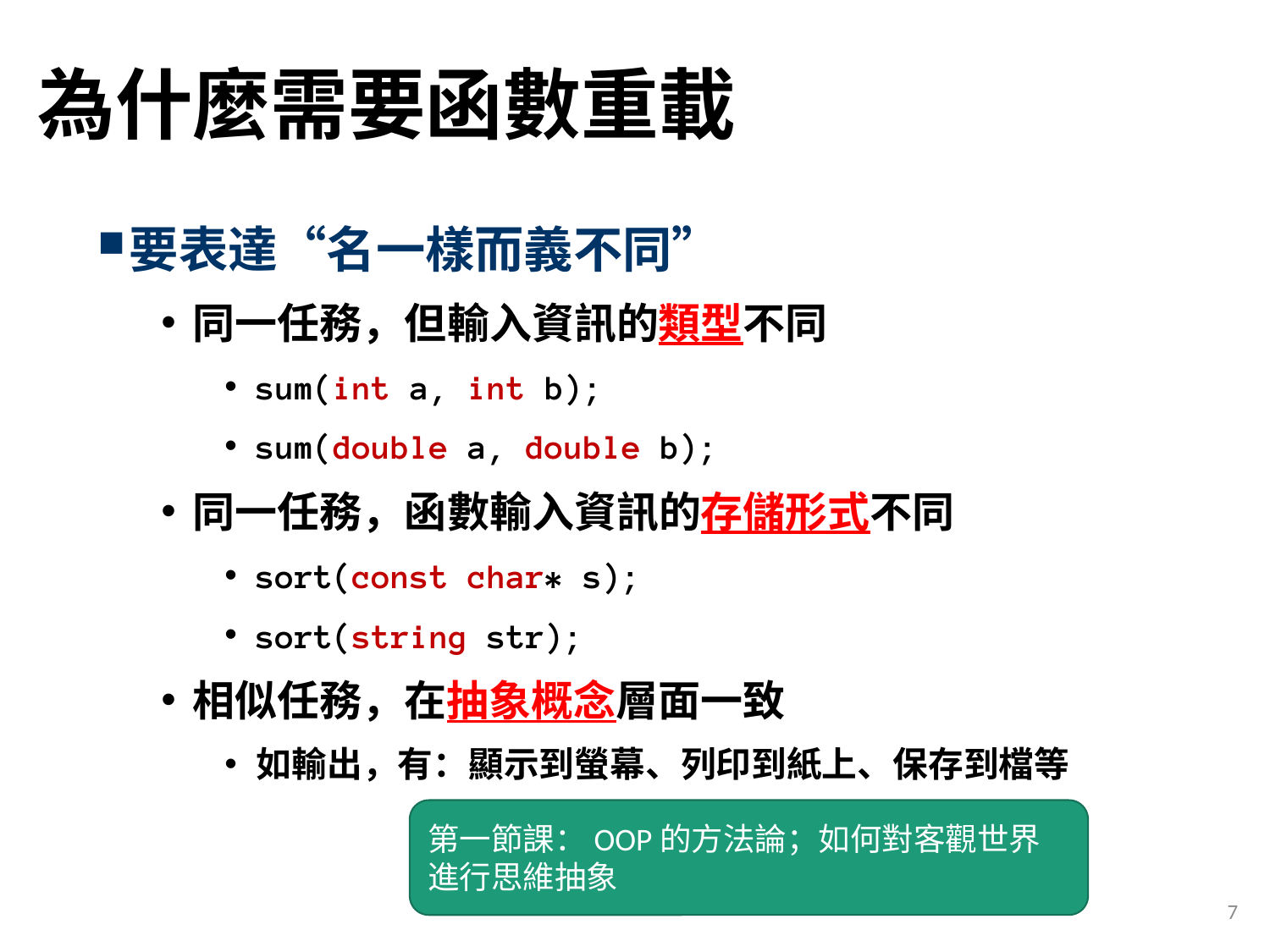

# 為什麼需要函數重載
要表達“名一樣而義不同”
同一任務，但輸入資訊的類型不同
sum(int a, int b);
sum(double a, double b);
同一任務，函數輸入資訊的存儲形式不同
sort(const char* s);
sort(string str);
相似任務，在抽象概念層面一致
如輸出，有：顯示到螢幕、列印到紙上、保存到檔等

第一節課：OOP的方法論；如何對客觀世界進行思維抽象
7